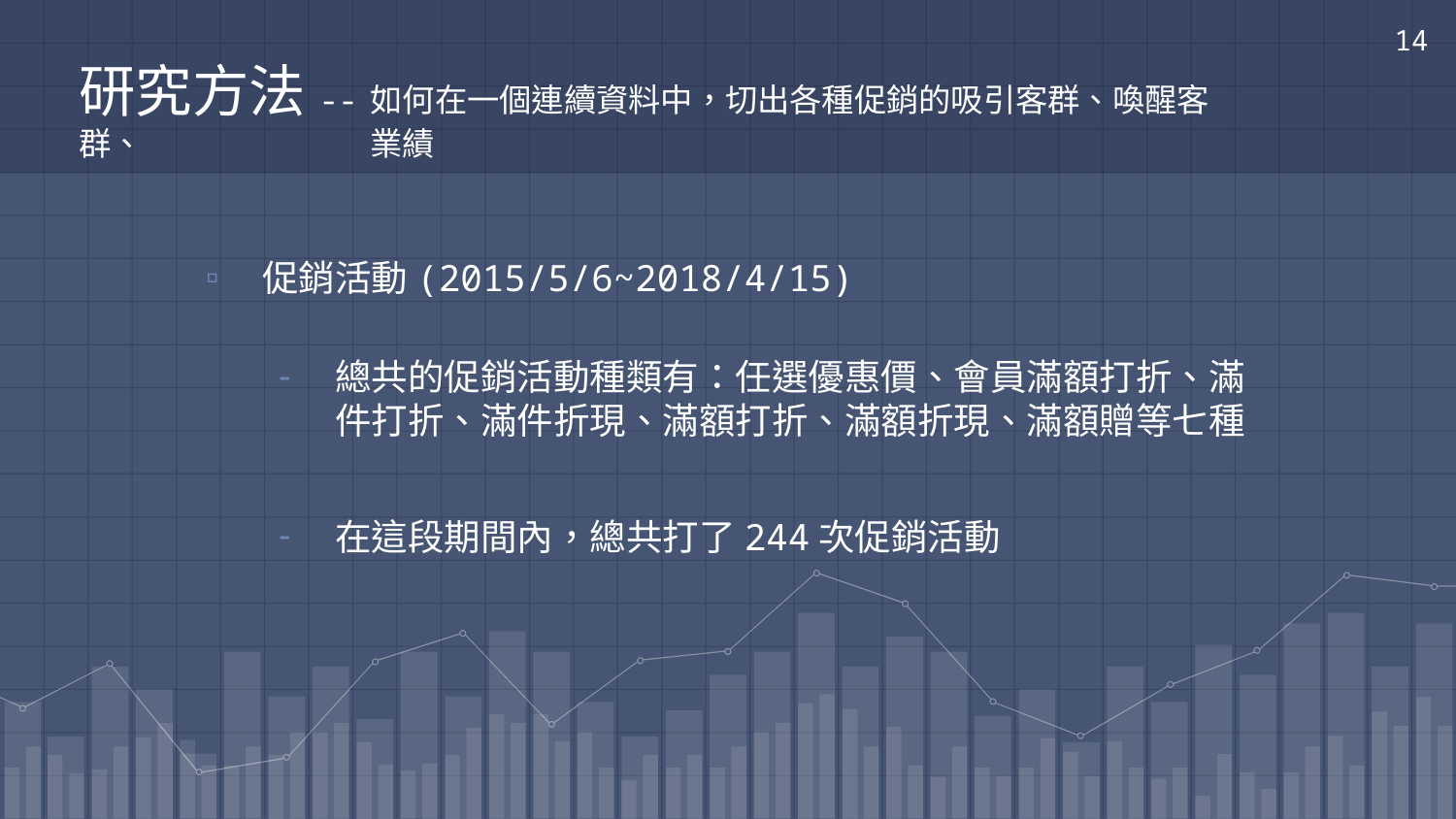

14
# 研究方法--	如何在一個連續資料中，切出各種促銷的吸引客群、喚醒客群、		業績
促銷活動(2015/5/6~2018/4/15)

總共的促銷活動種類有：任選優惠價、會員滿額打折、滿件打折、滿件折現、滿額打折、滿額折現、滿額贈等七種

在這段期間內，總共打了244次促銷活動